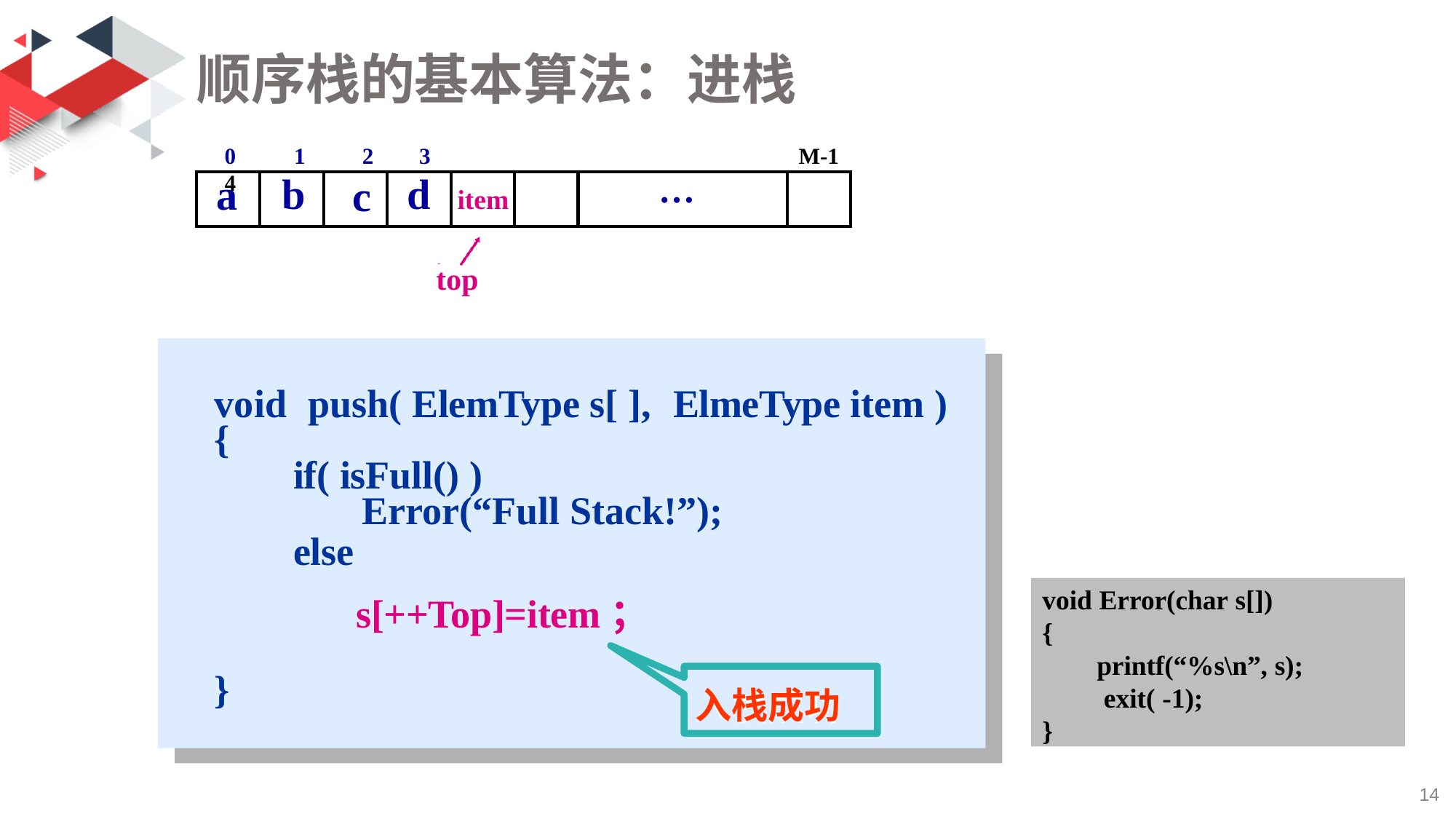

# 顺序栈的基本算法：进栈
0	1	2	3	4
M-1
| a | b | c | d | item |  | … |  |
| --- | --- | --- | --- | --- | --- | --- | --- |

top

void	push( ElemType s[ ],	ElmeType item )
{
if( isFull() )
Error(“Full Stack!”);
else
s[++Top]=item；
void Error(char s[])
{
printf(“%s\n”, s);  exit( -1);
}

}
入栈成功

14